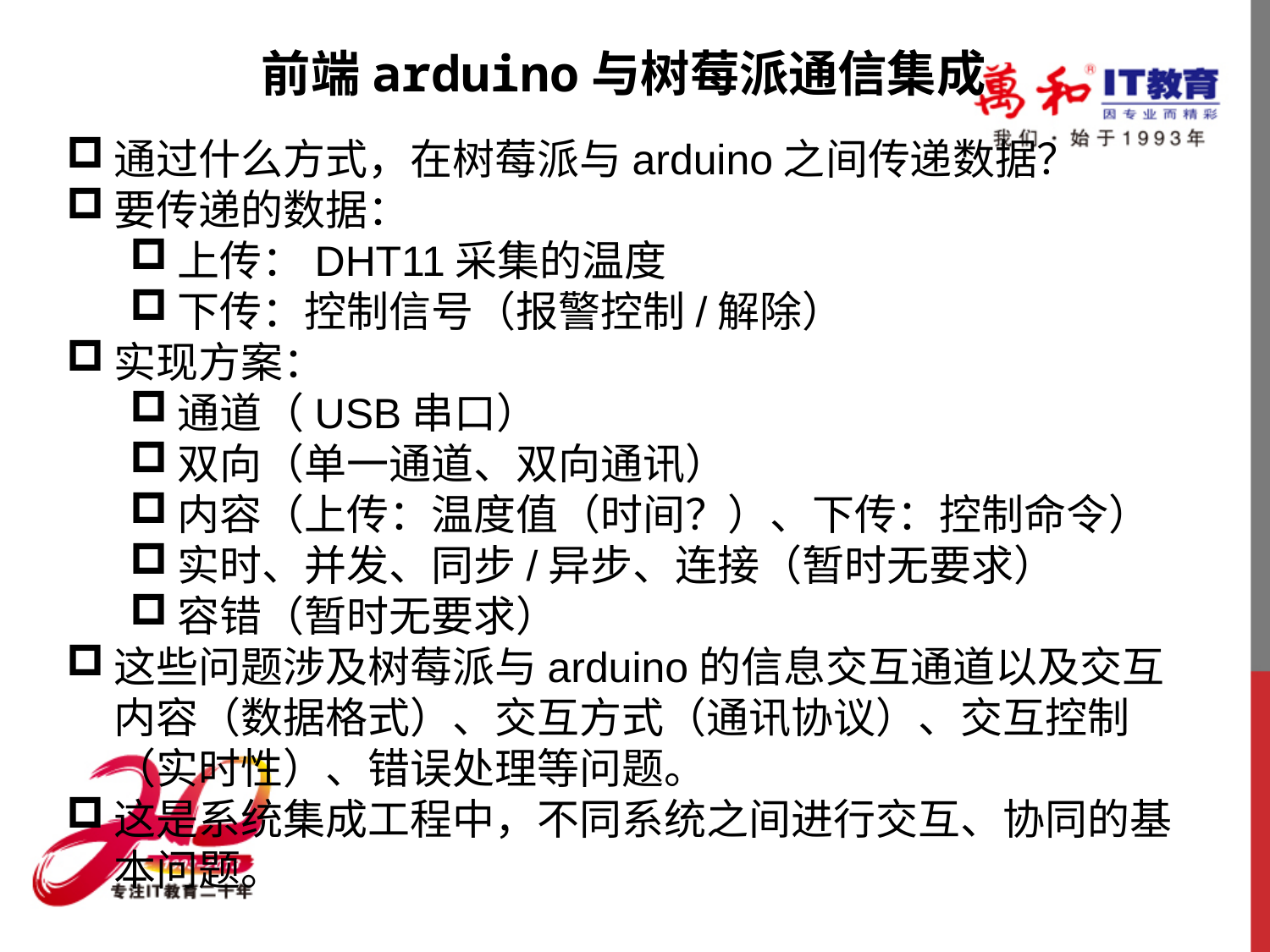

前端arduino与树莓派通信集成
通过什么方式，在树莓派与arduino之间传递数据？
要传递的数据：
上传：DHT11采集的温度
下传：控制信号（报警控制/解除）
实现方案：
通道（USB串口）
双向（单一通道、双向通讯）
内容（上传：温度值（时间？）、下传：控制命令）
实时、并发、同步/异步、连接（暂时无要求）
容错（暂时无要求）
这些问题涉及树莓派与arduino的信息交互通道以及交互内容（数据格式）、交互方式（通讯协议）、交互控制（实时性）、错误处理等问题。
这是系统集成工程中，不同系统之间进行交互、协同的基本问题。